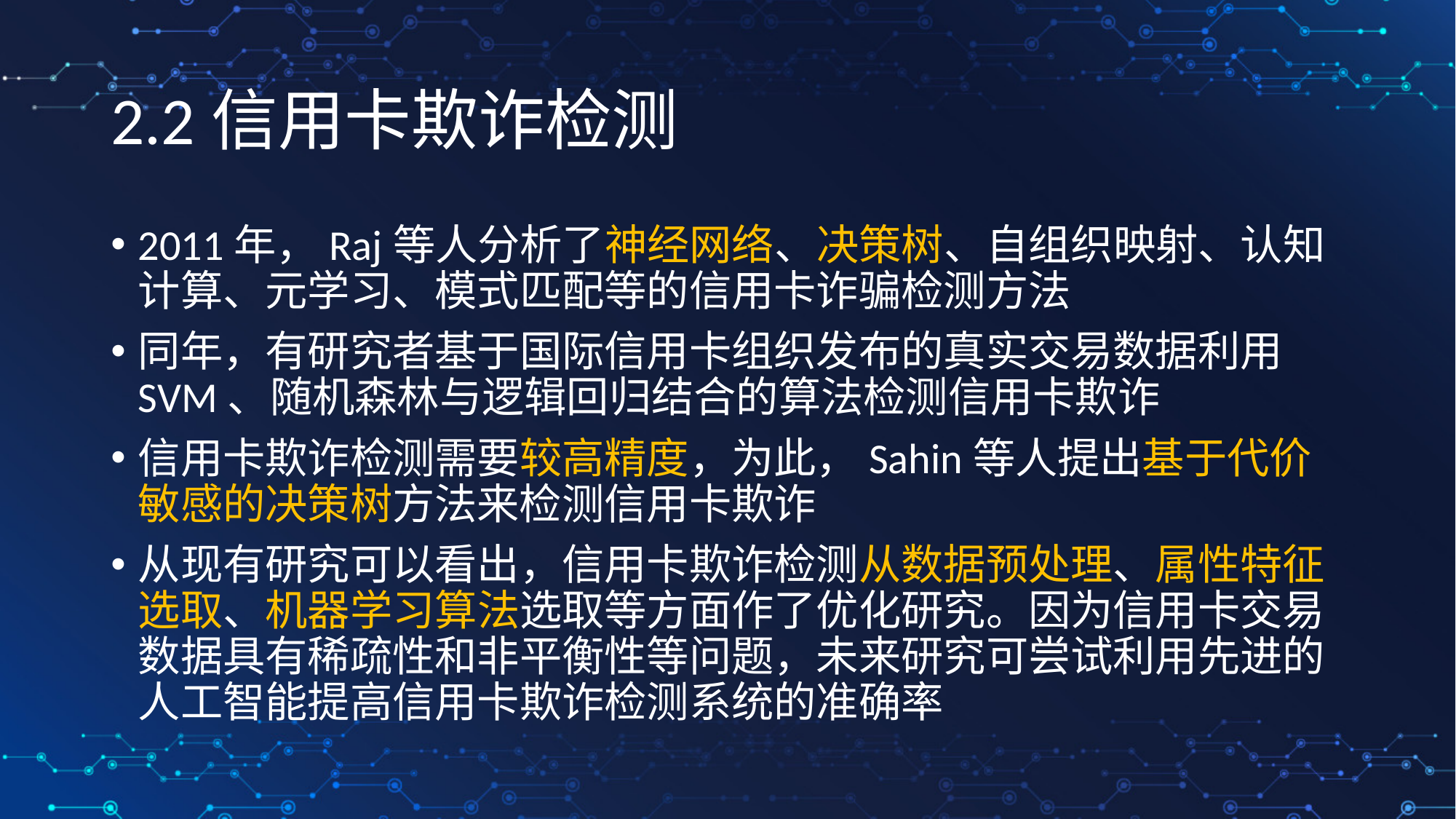

# 2.2信用卡欺诈检测
2011年，Raj等人分析了神经网络、决策树、自组织映射、认知计算、元学习、模式匹配等的信用卡诈骗检测方法
同年，有研究者基于国际信用卡组织发布的真实交易数据利用SVM、随机森林与逻辑回归结合的算法检测信用卡欺诈
信用卡欺诈检测需要较高精度，为此，Sahin等人提出基于代价敏感的决策树方法来检测信用卡欺诈
从现有研究可以看出，信用卡欺诈检测从数据预处理、属性特征选取、机器学习算法选取等方面作了优化研究。因为信用卡交易数据具有稀疏性和非平衡性等问题，未来研究可尝试利用先进的人工智能提高信用卡欺诈检测系统的准确率